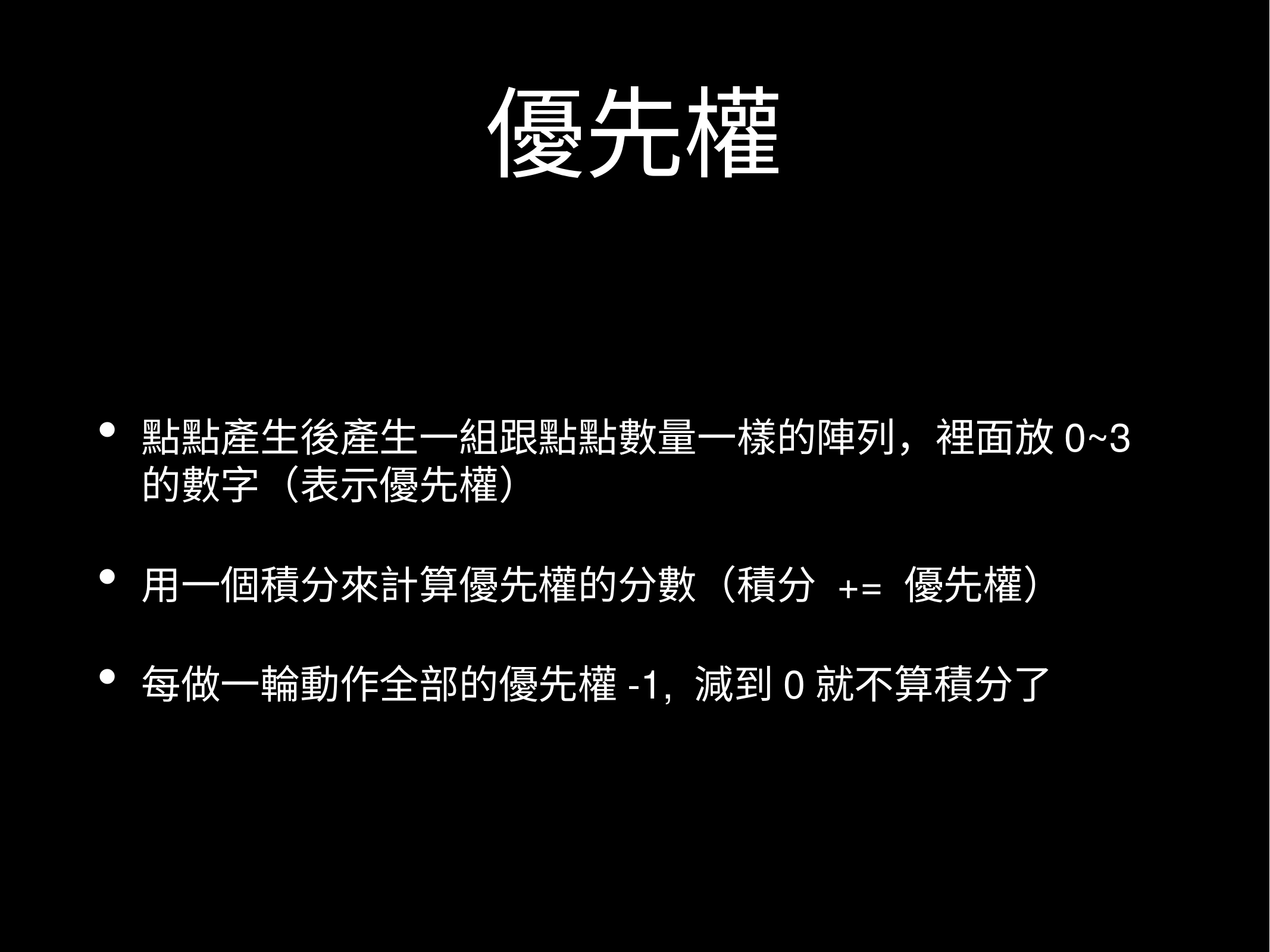

# 優先權
點點產生後產生一組跟點點數量一樣的陣列，裡面放0~3的數字（表示優先權）
用一個積分來計算優先權的分數（積分 += 優先權）
每做一輪動作全部的優先權-1, 減到0就不算積分了